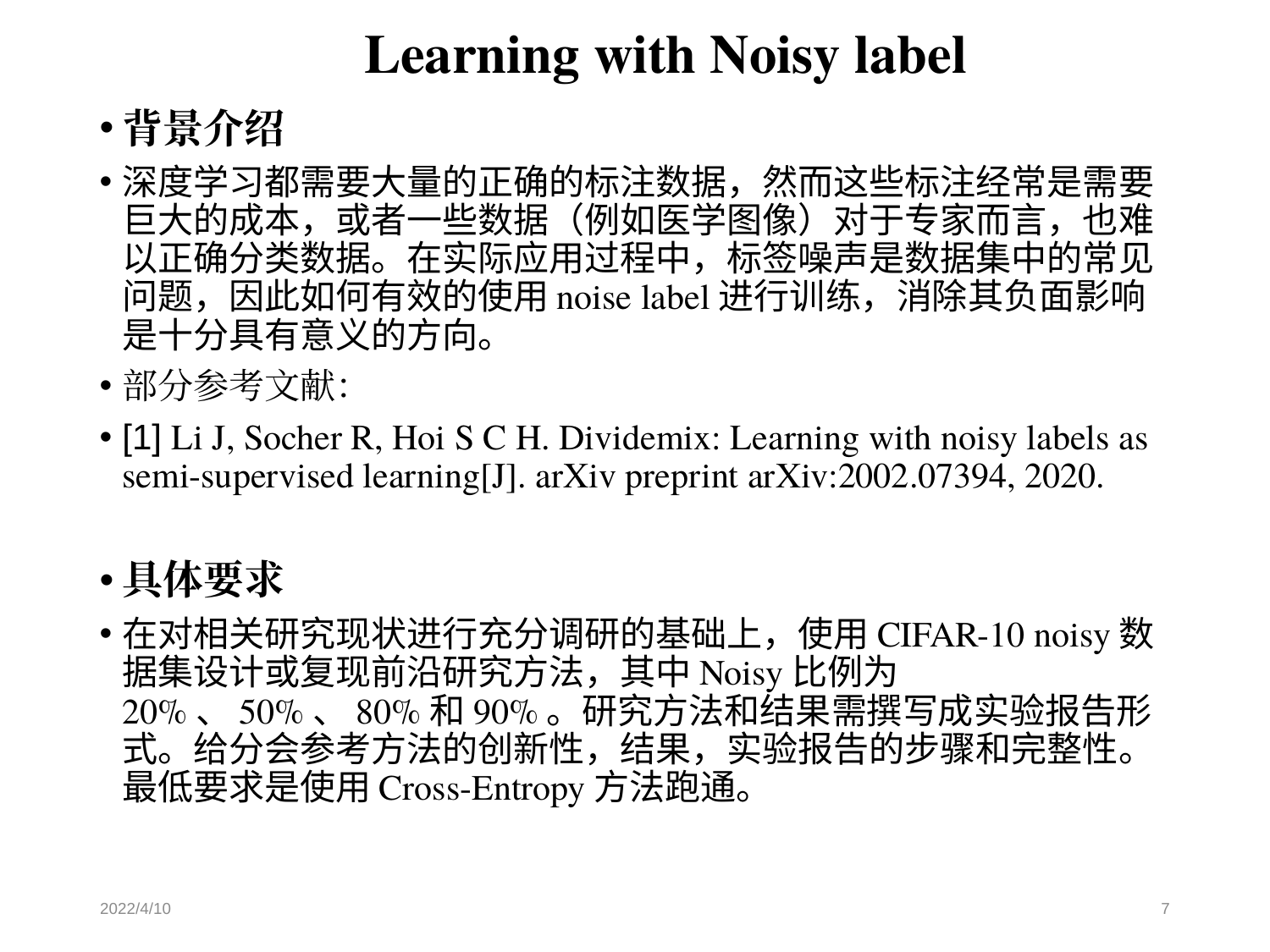

# Learning with Noisy label
背景介绍
深度学习都需要大量的正确的标注数据，然而这些标注经常是需要巨大的成本，或者一些数据（例如医学图像）对于专家而言，也难以正确分类数据。在实际应用过程中，标签噪声是数据集中的常见问题，因此如何有效的使用noise label进行训练，消除其负面影响是十分具有意义的方向。
部分参考文献：
[1] Li J, Socher R, Hoi S C H. Dividemix: Learning with noisy labels as semi-supervised learning[J]. arXiv preprint arXiv:2002.07394, 2020.

具体要求
在对相关研究现状进行充分调研的基础上，使用CIFAR-10 noisy数据集设计或复现前沿研究方法，其中Noisy比例为20%、50%、80%和90%。研究方法和结果需撰写成实验报告形式。给分会参考方法的创新性，结果，实验报告的步骤和完整性。最低要求是使用Cross-Entropy方法跑通。

2022/4/10

7